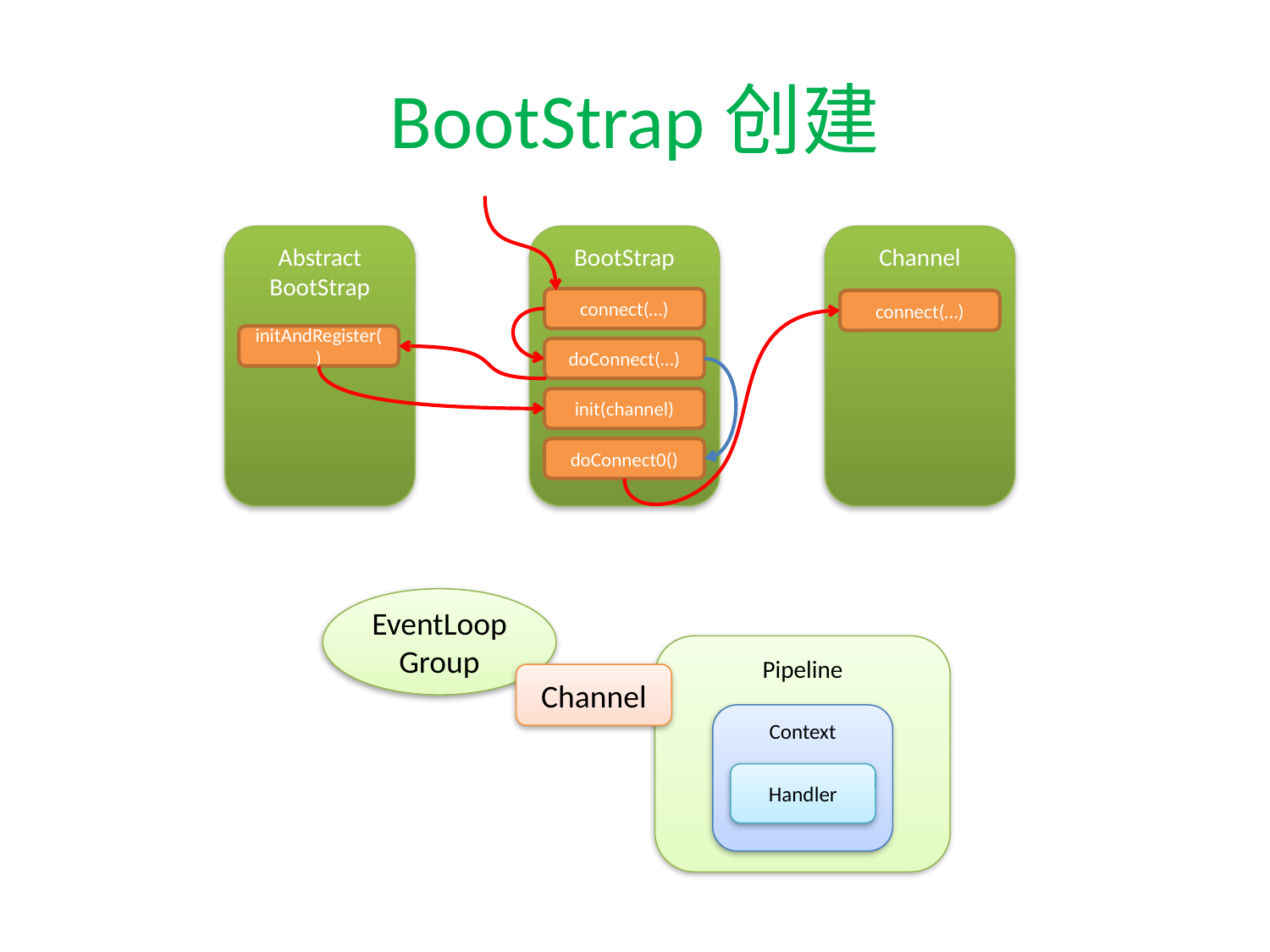

# BootStrap创建
Abstract BootStrap
BootStrap
Channel
connect(…)
connect(…)
initAndRegister()
doConnect(…)
init(channel)
doConnect0()
EventLoopGroup
Pipeline
Channel
Context
Handler